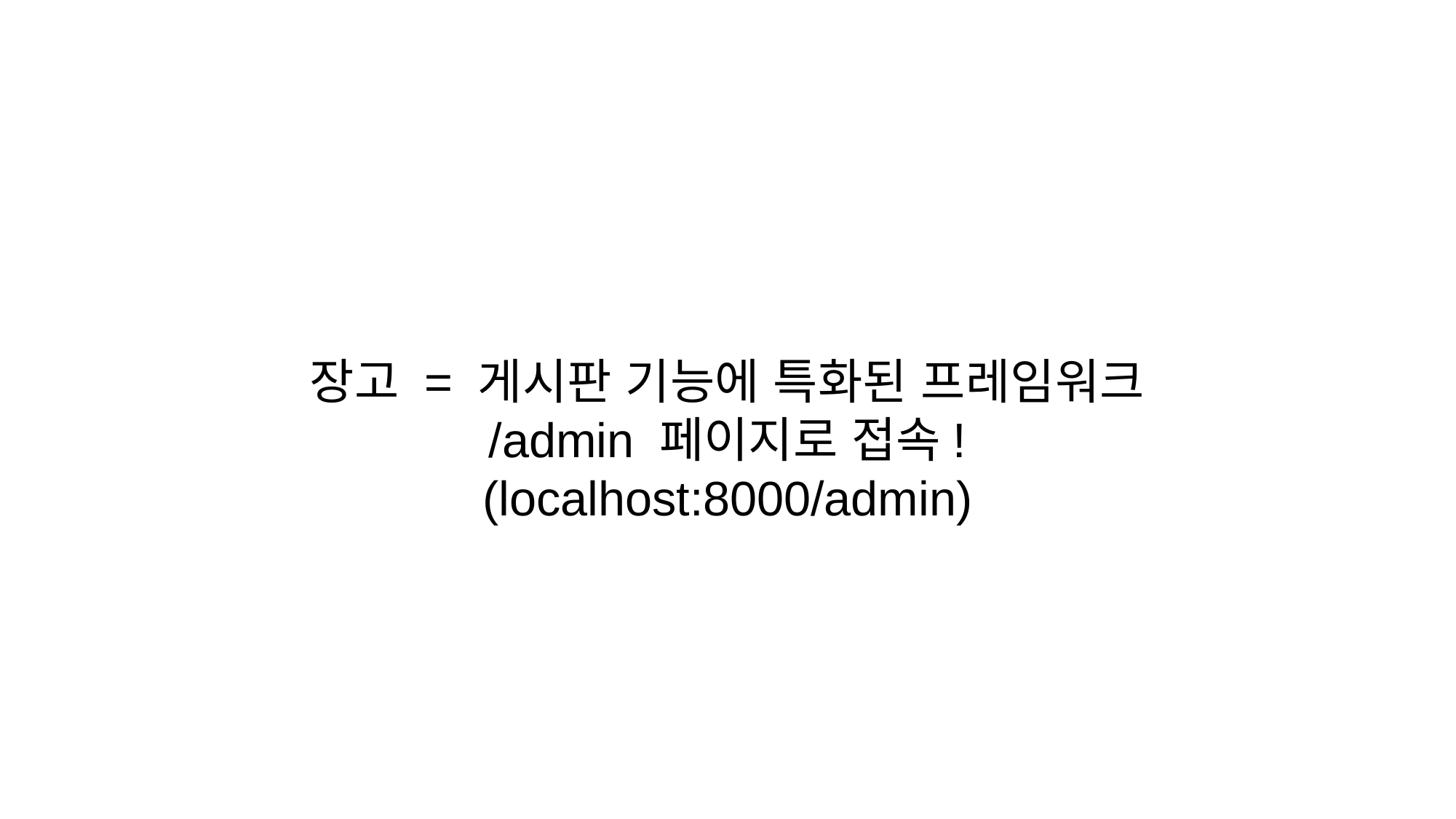

장고 = 게시판 기능에 특화된 프레임워크
/admin 페이지로 접속!
(localhost:8000/admin)